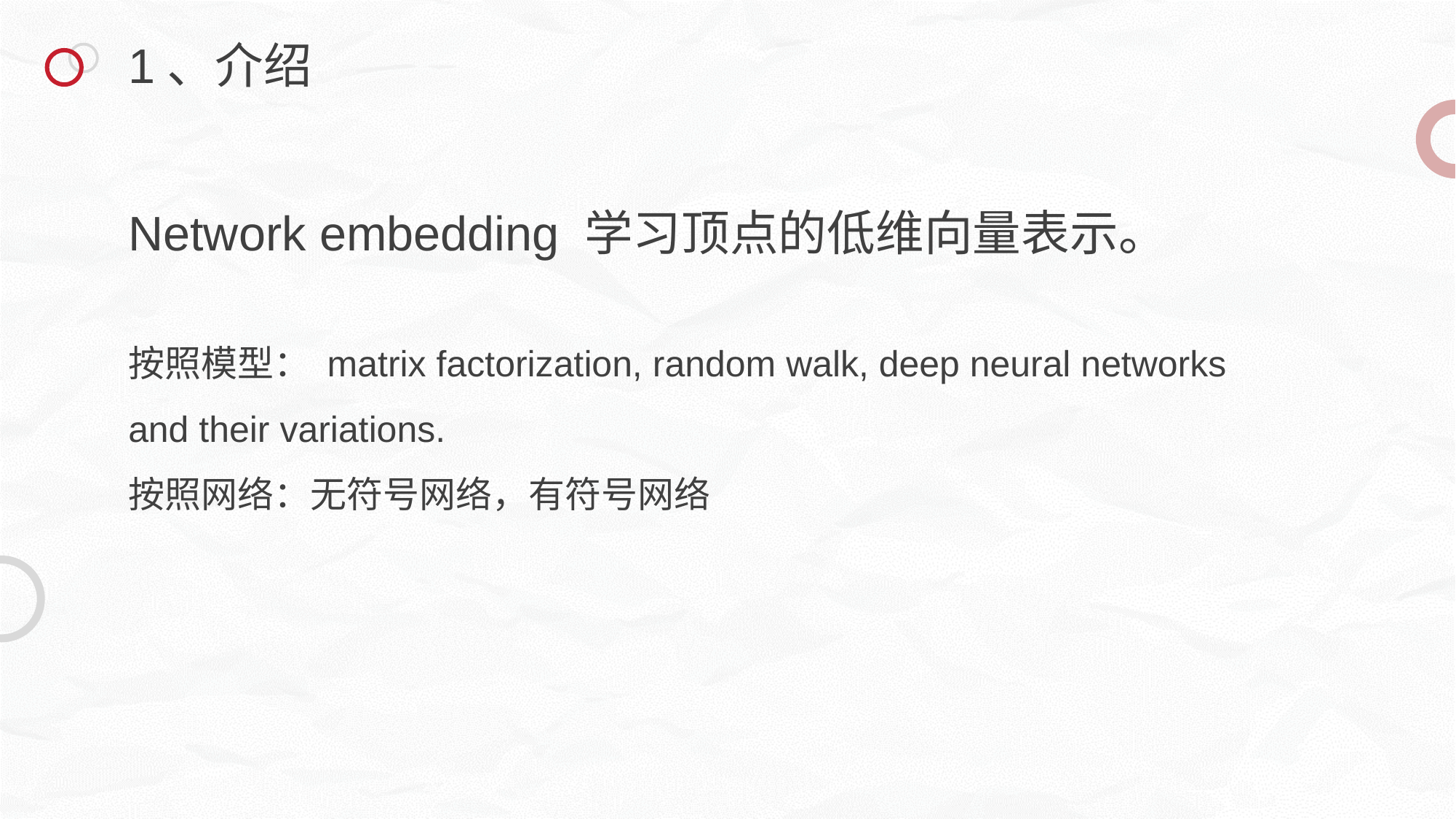

1、介绍

Network embedding 学习顶点的低维向量表示。

按照模型： matrix factorization, random walk, deep neural networks
and their variations.
按照网络：无符号网络，有符号网络